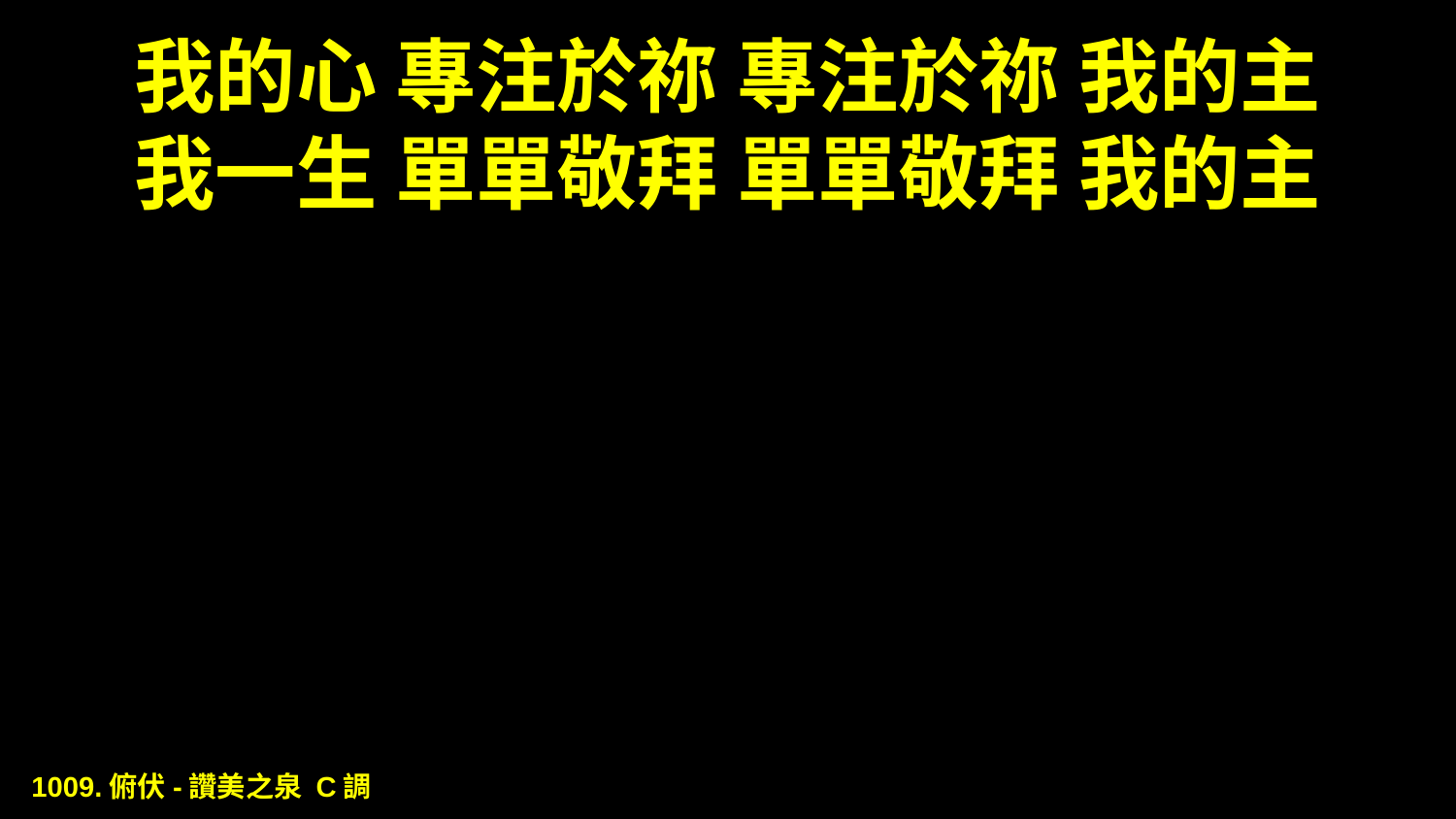

# 我的心 專注於祢 專注於祢 我的主 我一生 單單敬拜 單單敬拜 我的主
1009.俯伏-讚美之泉 C調